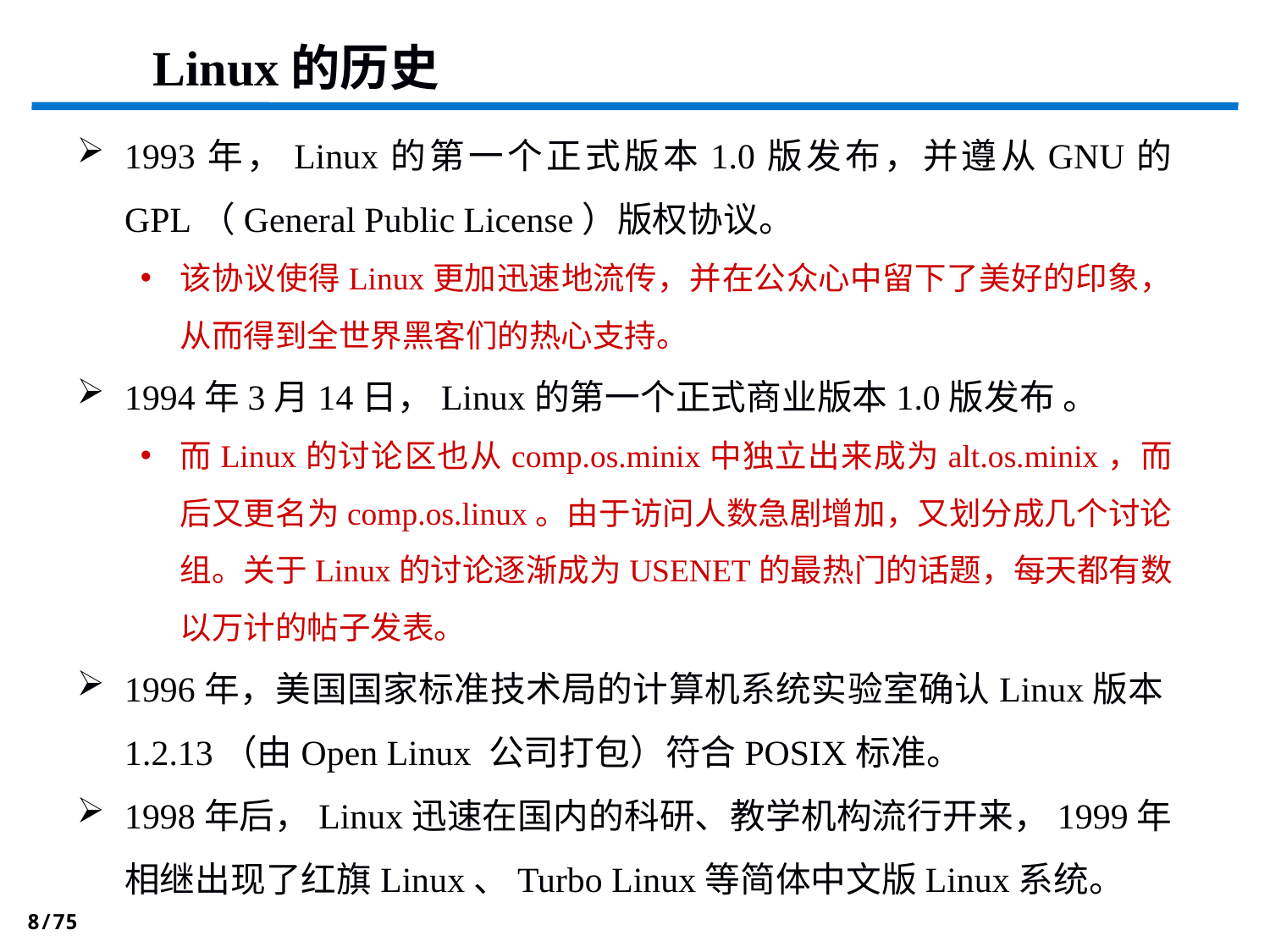

# Linux的历史
1993年，Linux的第一个正式版本1.0版发布，并遵从GNU的 GPL（General Public License）版权协议。
该协议使得Linux更加迅速地流传，并在公众心中留下了美好的印象，从而得到全世界黑客们的热心支持。
1994年3月14日，Linux的第一个正式商业版本1.0版发布 。
而Linux的讨论区也从comp.os.minix中独立出来成为alt.os.minix，而后又更名为comp.os.linux。由于访问人数急剧增加，又划分成几个讨论组。关于Linux的讨论逐渐成为USENET的最热门的话题，每天都有数以万计的帖子发表。
1996年，美国国家标准技术局的计算机系统实验室确认Linux版本1.2.13（由Open Linux 公司打包）符合POSIX标准。
1998年后，Linux迅速在国内的科研、教学机构流行开来，1999年相继出现了红旗Linux、Turbo Linux等简体中文版Linux系统。